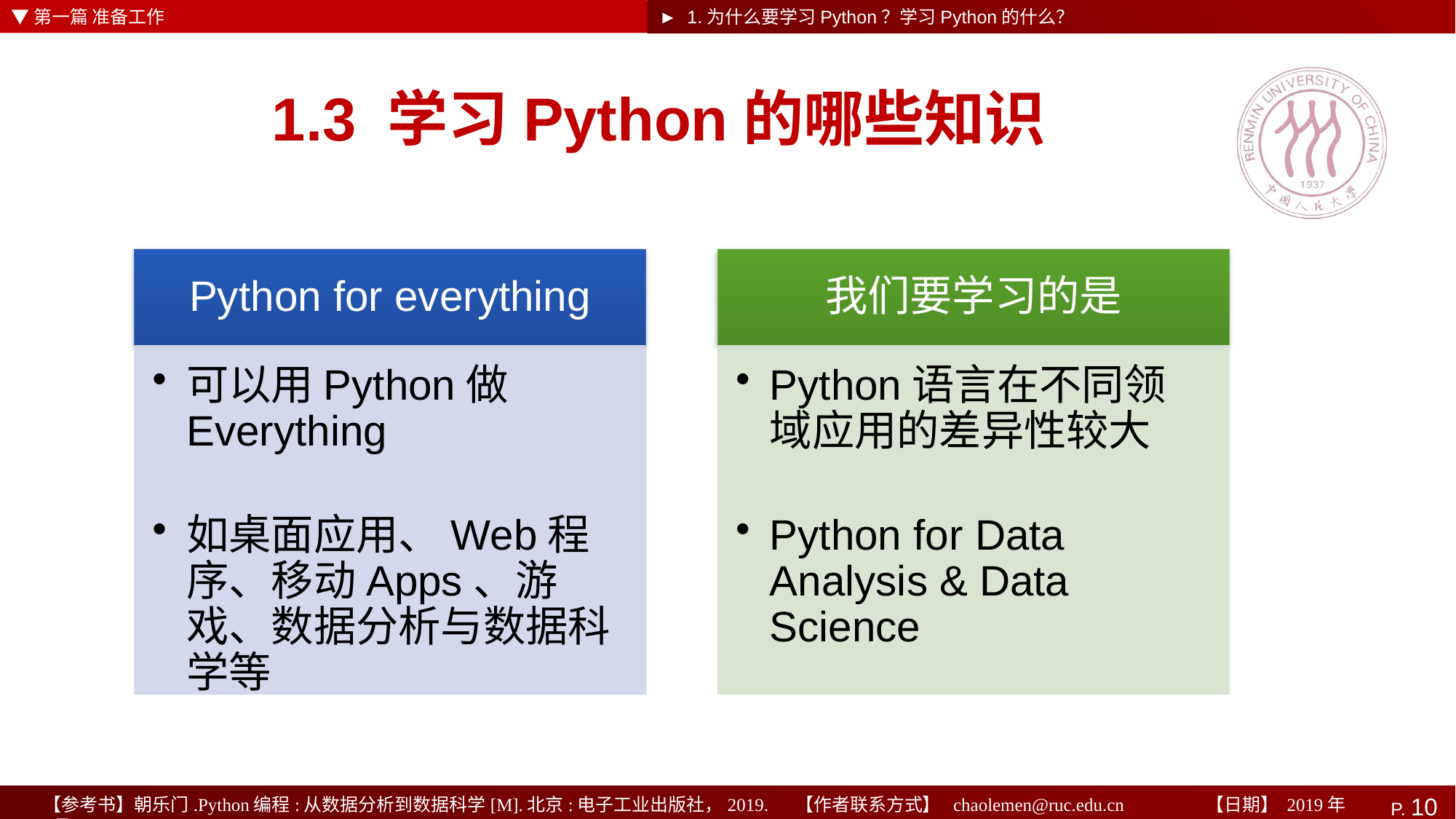

▼第一篇 准备工作
►  1.为什么要学习Python？学习Python的什么？
# 1.3 学习Python的哪些知识
Python for everything
可以用Python做Everything

如桌面应用、Web程序、移动Apps、游戏、数据分析与数据科学等
我们要学习的是
Python语言在不同领域应用的差异性较大

Python for Data Analysis & Data Science